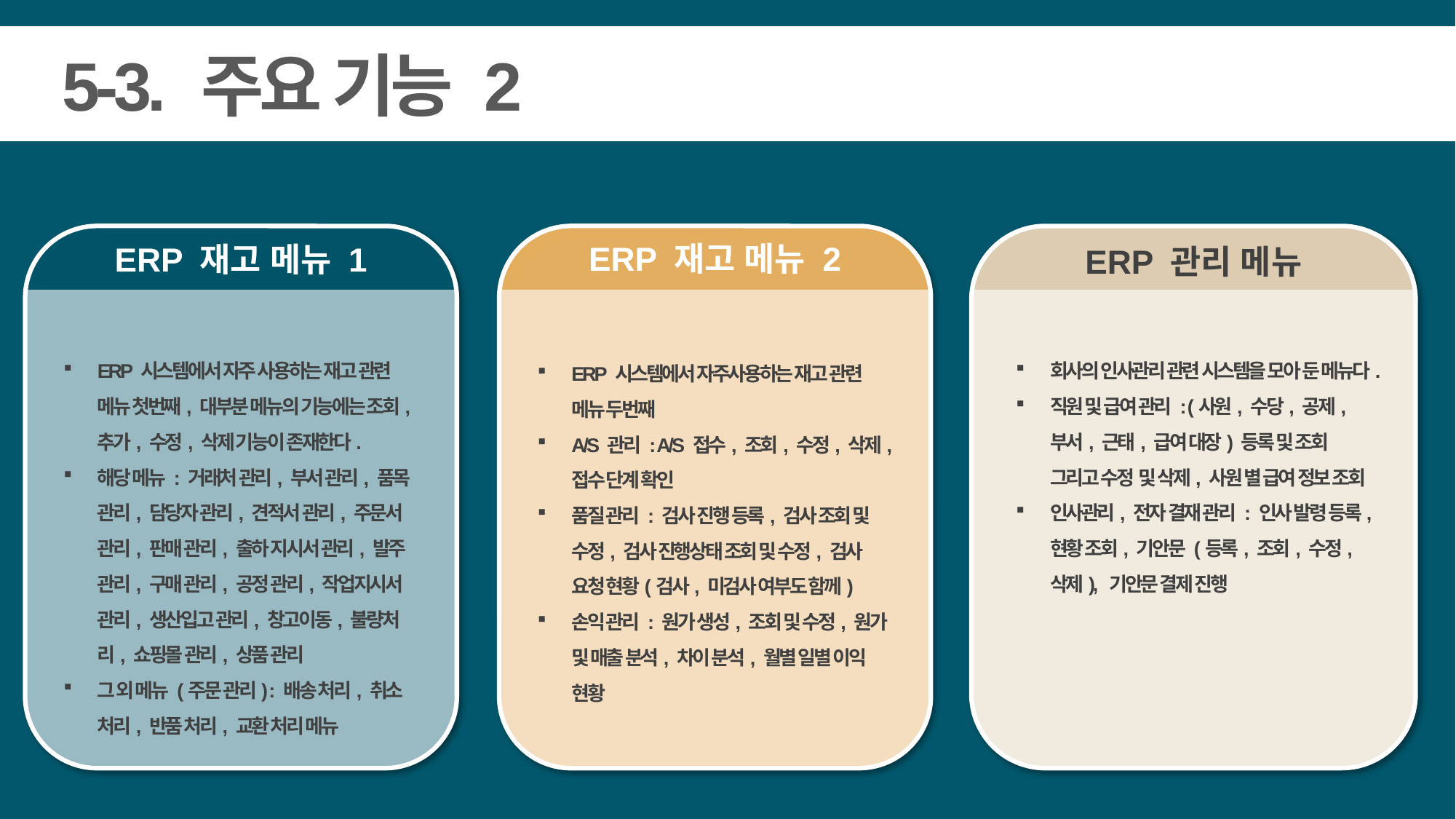

5-3. 주요 기능 2

ERP 재고 메뉴 2
ERP 재고 메뉴 1
ERP 관리 메뉴

ERP 시스템에서 자주 사용하는 재고 관련 메뉴 첫번째, 대부분 메뉴의 기능에는 조회, 추가, 수정, 삭제 기능이 존재한다.
해당 메뉴 : 거래처 관리, 부서 관리, 품목 관리, 담당자 관리, 견적서 관리, 주문서 관리, 판매 관리, 출하 지시서 관리, 발주 관리, 구매 관리, 공정 관리, 작업지시서 관리, 생산입고 관리, 창고이동, 불량처리, 쇼핑몰 관리, 상품 관리
그 외 메뉴 (주문 관리) : 배송 처리, 취소 처리, 반품 처리, 교환 처리 메뉴
회사의 인사관리 관련 시스템을 모아 둔 메뉴다.
직원 및 급여 관리 : (사원, 수당, 공제, 부서, 근태, 급여 대장) 등록 및 조회 그리고 수정  및 삭제, 사원 별 급여 정보 조회
인사관리, 전자 결재 관리 : 인사 발령 등록, 현황 조회, 기안문 (등록, 조회, 수정, 삭제),  기안문 결제 진행
ERP 시스템에서 자주사용하는 재고 관련 메뉴 두번째
A/S 관리 : A/S 접수, 조회, 수정, 삭제, 접수 단계 확인
품질 관리 : 검사 진행 등록, 검사 조회 및 수정, 검사 진행상태 조회 및 수정, 검사 요청 현황(검사, 미검사 여부도 함께)
손익 관리 : 원가 생성, 조회 및 수정, 원가 및 매출 분석, 차이 분석, 월별 일별 이익 현황